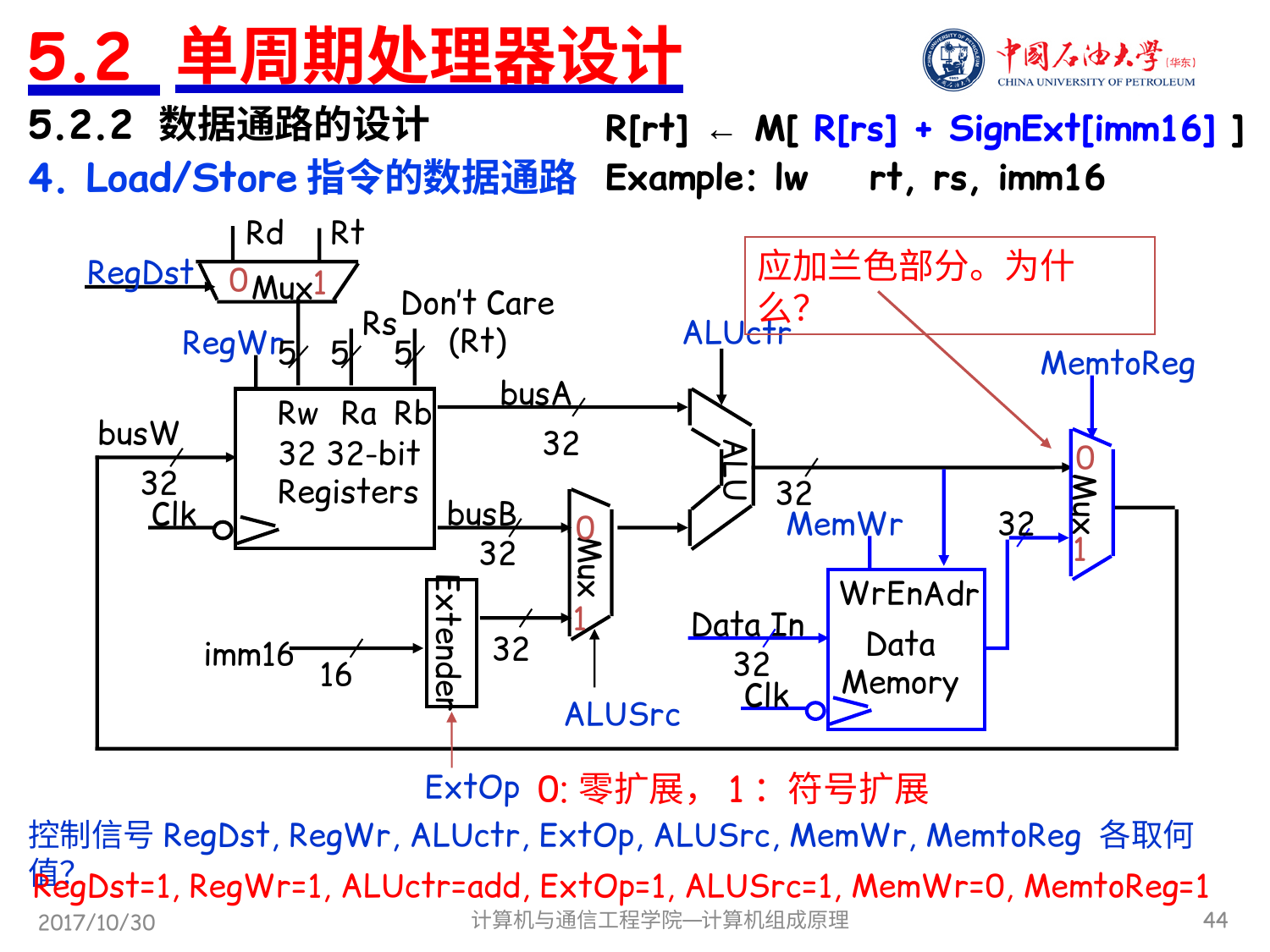

# 5.2 单周期处理器设计
5.2.2 数据通路的设计

R[rt] ← M[ R[rs] + SignExt[imm16] ]
Example: lw    rt, rs, imm16
4. Load/Store指令的数据通路
Rd
Rt

应加兰色部分。为什么？

RegDst
0
1
Mux

Don’t Care
(Rt)

Rs

ALUctr
RegWr
5
5
5

MemtoReg

Mux
MemWr
32

WrEn
Adr

Data In
Data
Memory

32

Clk

Extender

ExtOp

busA
Rw
Ra
Rb

busW

32
32 32-bit
Registers
0
1
ALU

32

32

busB
Clk

0
1

32

Mux

32
imm16

16

ALUSrc

0:零扩展，1：符号扩展
控制信号RegDst, RegWr, ALUctr, ExtOp, ALUSrc, MemWr, MemtoReg 各取何值？
RegDst=1, RegWr=1, ALUctr=add, ExtOp=1, ALUSrc=1, MemWr=0, MemtoReg=1
计算机与通信工程学院—计算机组成原理
44
2017/10/30